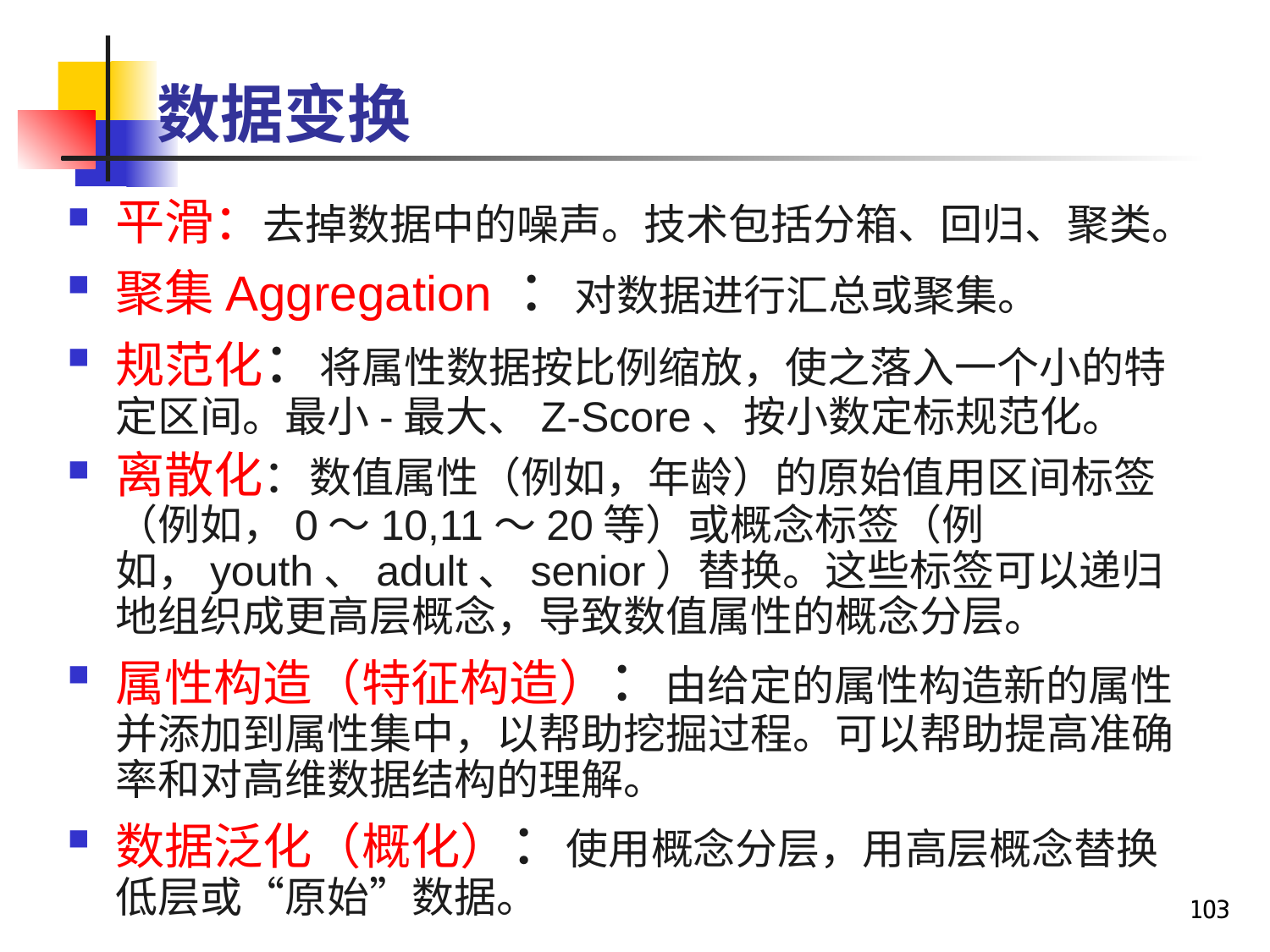

数据变换
平滑：去掉数据中的噪声。技术包括分箱、回归、聚类。
聚集Aggregation ：对数据进行汇总或聚集。
规范化：将属性数据按比例缩放，使之落入一个小的特定区间。最小-最大、Z-Score、按小数定标规范化。
离散化：数值属性（例如，年龄）的原始值用区间标签（例如，0～10,11～20等）或概念标签（例如，youth、adult、senior）替换。这些标签可以递归地组织成更高层概念，导致数值属性的概念分层。
属性构造（特征构造）：由给定的属性构造新的属性并添加到属性集中，以帮助挖掘过程。可以帮助提高准确率和对高维数据结构的理解。
数据泛化（概化）：使用概念分层，用高层概念替换低层或“原始”数据。

103